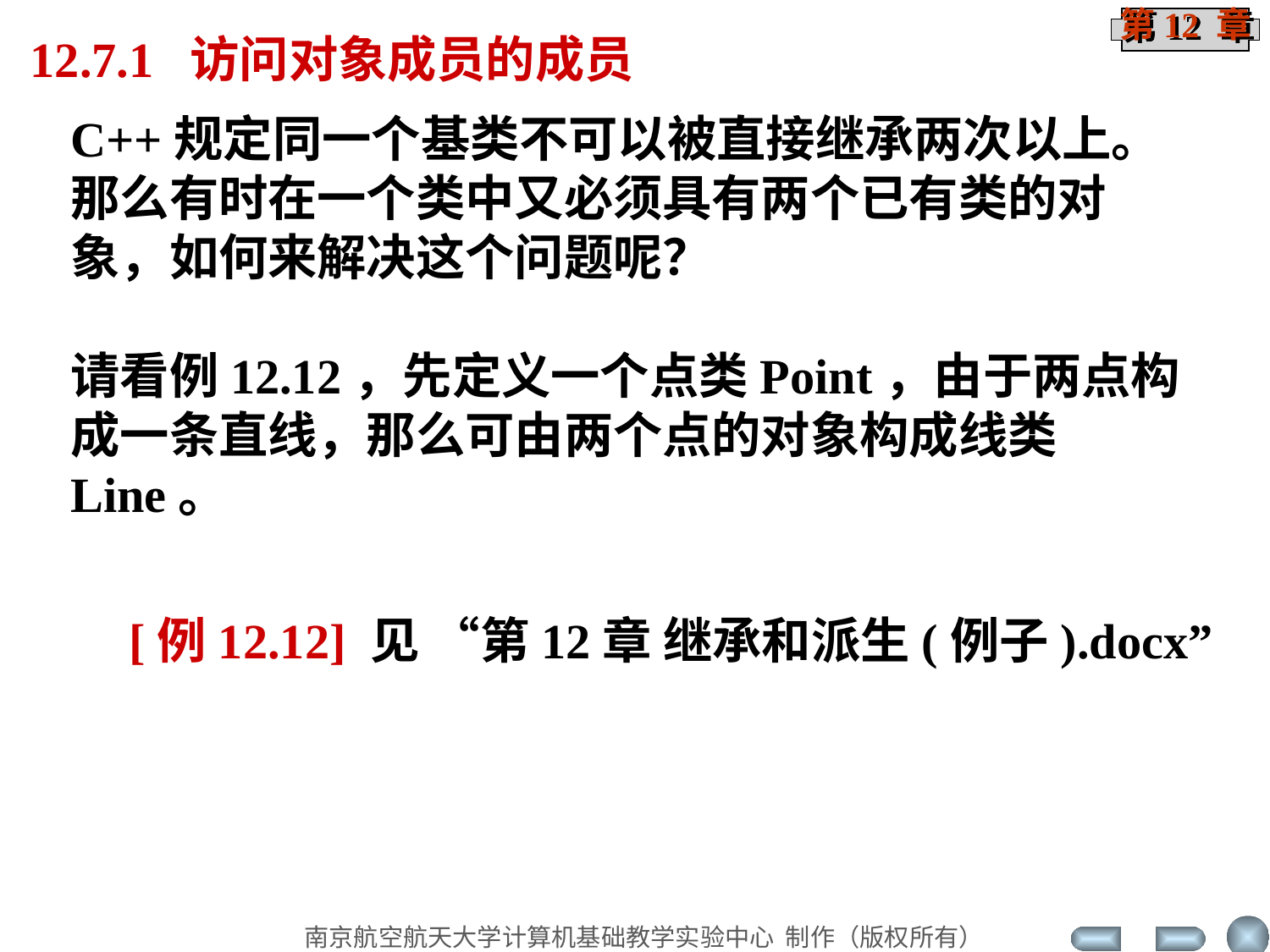

12.7.1  访问对象成员的成员
C++规定同一个基类不可以被直接继承两次以上。
那么有时在一个类中又必须具有两个已有类的对象，如何来解决这个问题呢？

请看例12.12，先定义一个点类Point，由于两点构成一条直线，那么可由两个点的对象构成线类Line。
[例12.12] 见 “第12章 继承和派生(例子).docx”